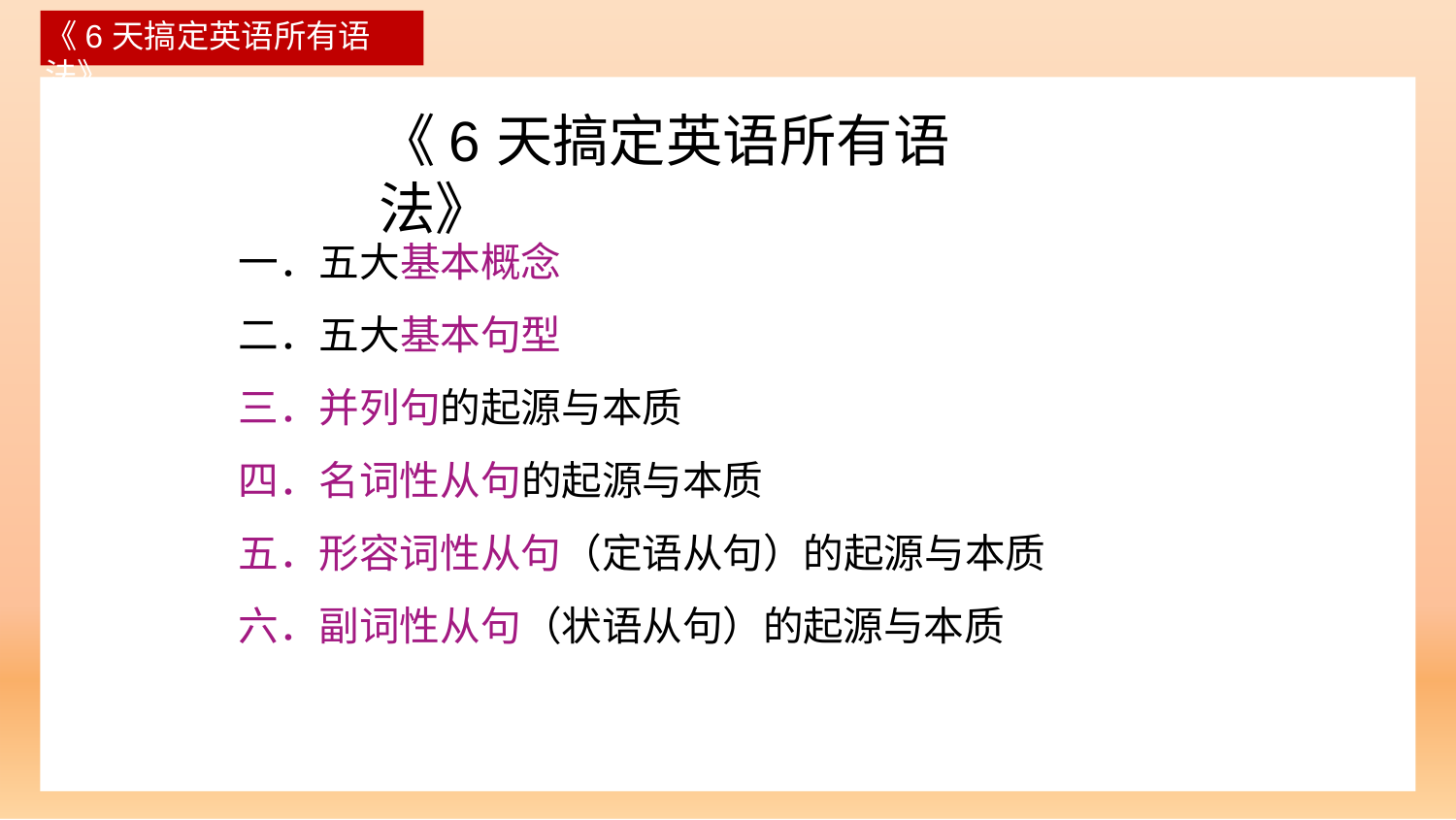

《6天搞定英语所有语法》
# 《6天搞定英语所有语法》
一．五大基本概念
二．五大基本句型
三．并列句的起源与本质
四．名词性从句的起源与本质
五．形容词性从句（定语从句）的起源与本质
六．副词性从句（状语从句）的起源与本质